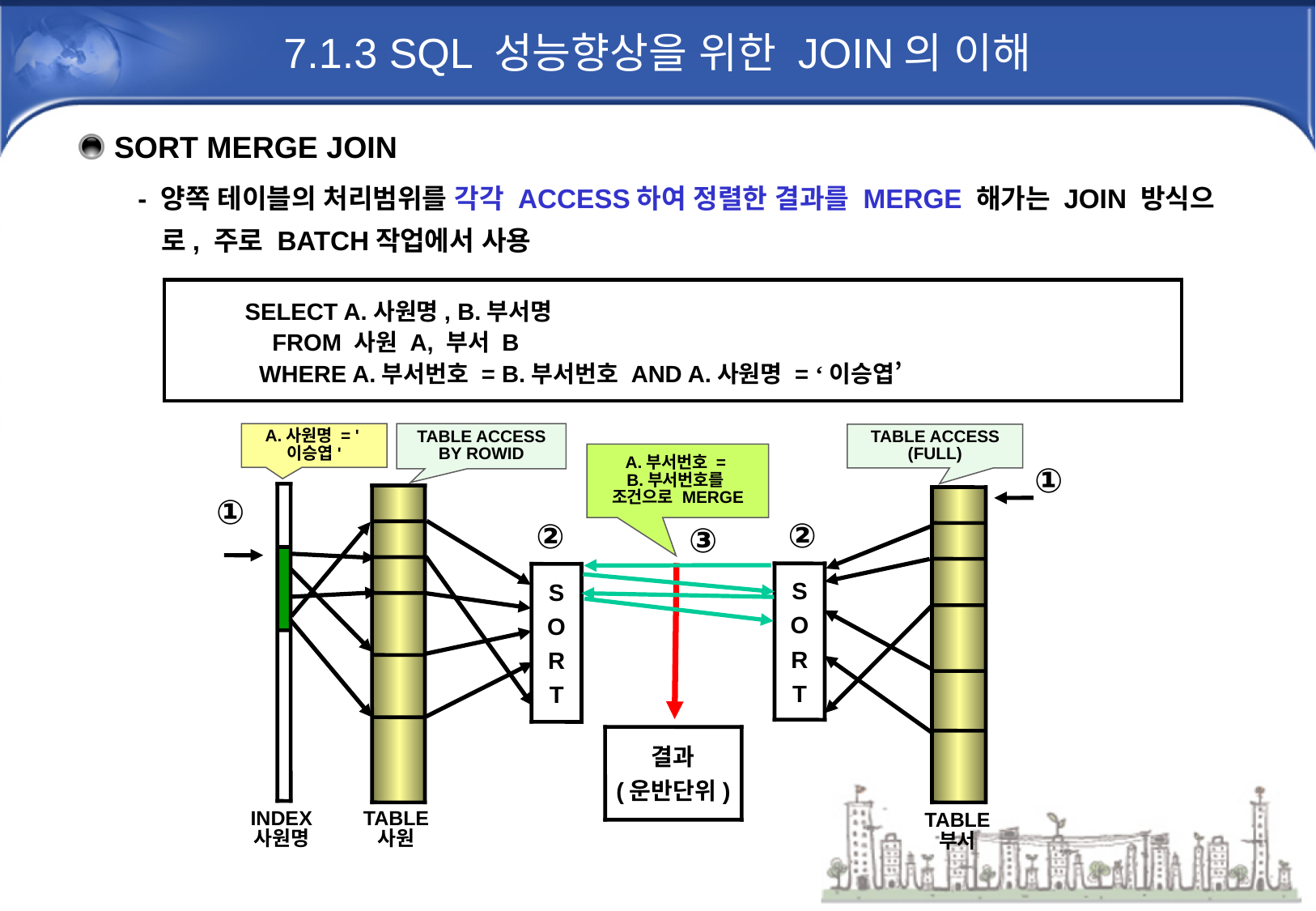

# 7.1.3 SQL 성능향상을 위한 JOIN의 이해
SORT MERGE JOIN
- 양쪽 테이블의 처리범위를 각각 ACCESS하여 정렬한 결과를 MERGE 해가는 JOIN 방식으로, 주로 BATCH작업에서 사용
           SELECT A.사원명, B.부서명
      FROM 사원 A, 부서 B
    WHERE A.부서번호 = B.부서번호 AND A.사원명 = ‘이승엽’
A.사원명 = '이승엽'
TABLE ACCESS BY ROWID
TABLE ACCESS (FULL)
A.부서번호 =
B.부서번호를
조건으로 MERGE
①

①

②
②
③

S
O
R
T

S
O
R
T

결과
(운반단위)

INDEX
사원명
TABLE
사원
TABLE
부서